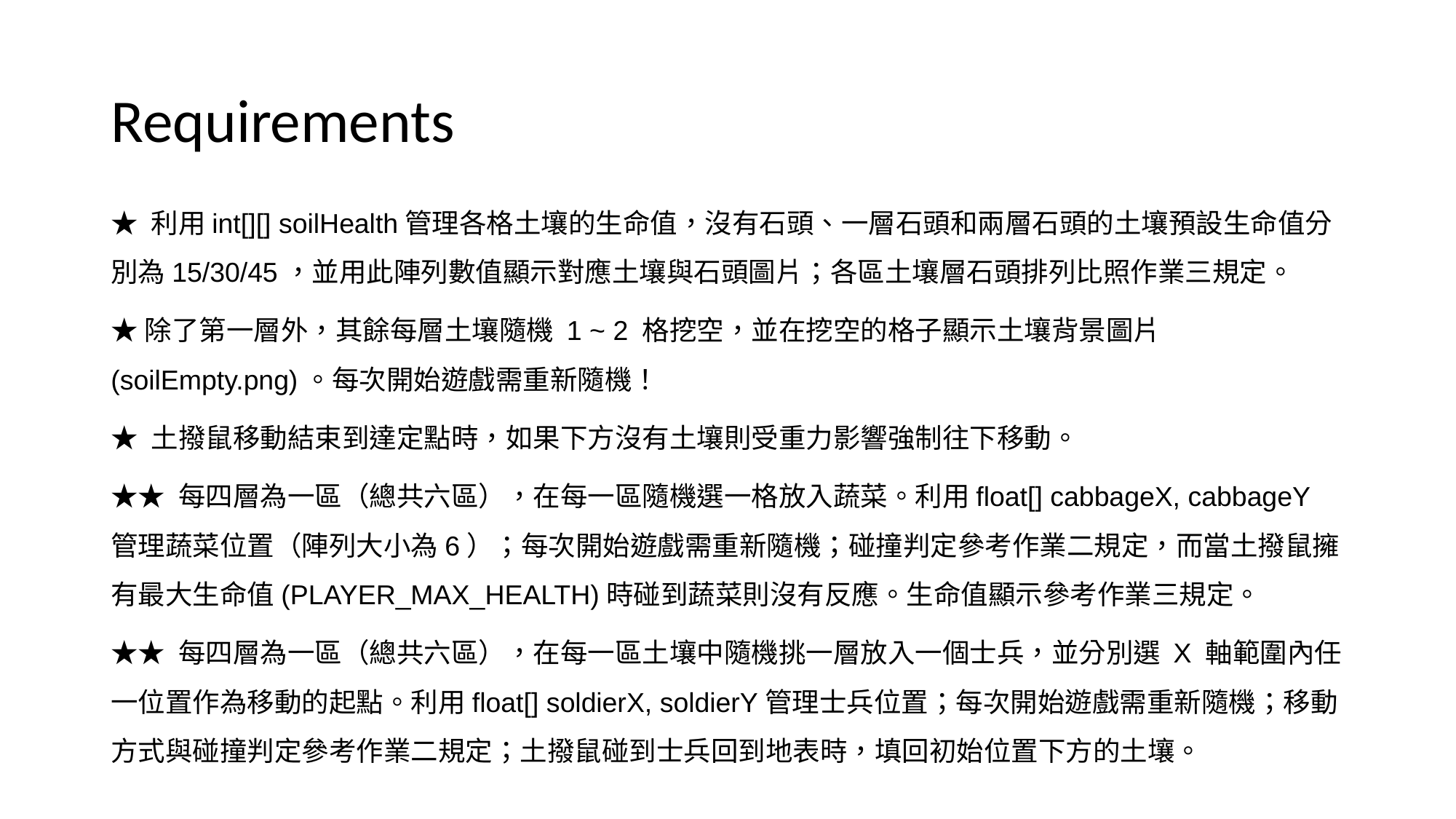

# Requirements
★ 利用int[][] soilHealth管理各格土壤的生命值，沒有石頭、一層石頭和兩層石頭的土壤預設生命值分別為15/30/45，並用此陣列數值顯示對應土壤與石頭圖片；各區土壤層石頭排列比照作業三規定。
★除了第一層外，其餘每層土壤隨機 1 ~ 2 格挖空，並在挖空的格子顯示土壤背景圖片(soilEmpty.png)。每次開始遊戲需重新隨機！
★ 土撥鼠移動結束到達定點時，如果下方沒有土壤則受重力影響強制往下移動。
★★ 每四層為一區（總共六區），在每一區隨機選一格放入蔬菜。利用float[] cabbageX, cabbageY管理蔬菜位置（陣列大小為6）；每次開始遊戲需重新隨機；碰撞判定參考作業二規定，而當土撥鼠擁有最大生命值(PLAYER_MAX_HEALTH)時碰到蔬菜則沒有反應。生命值顯示參考作業三規定。
★★ 每四層為一區（總共六區），在每一區土壤中隨機挑一層放入一個士兵，並分別選 X 軸範圍內任一位置作為移動的起點。利用float[] soldierX, soldierY管理士兵位置；每次開始遊戲需重新隨機；移動方式與碰撞判定參考作業二規定；土撥鼠碰到士兵回到地表時，填回初始位置下方的土壤。